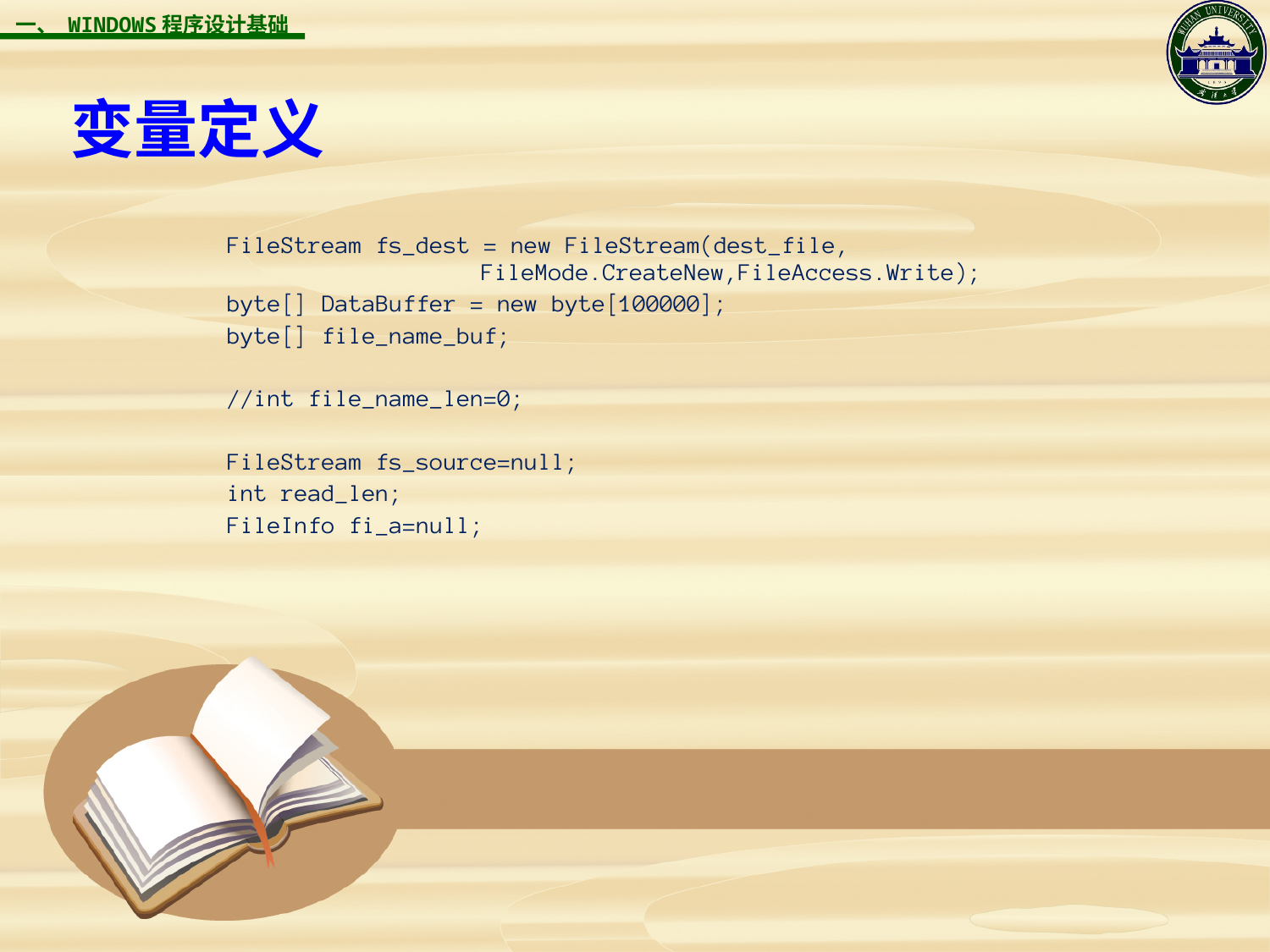

# 变量定义
FileStream fs_dest = new FileStream(dest_file, 			FileMode.CreateNew,FileAccess.Write);
byte[] DataBuffer = new byte[100000];
byte[] file_name_buf;

//int file_name_len=0;

FileStream fs_source=null;
int read_len;
FileInfo fi_a=null;